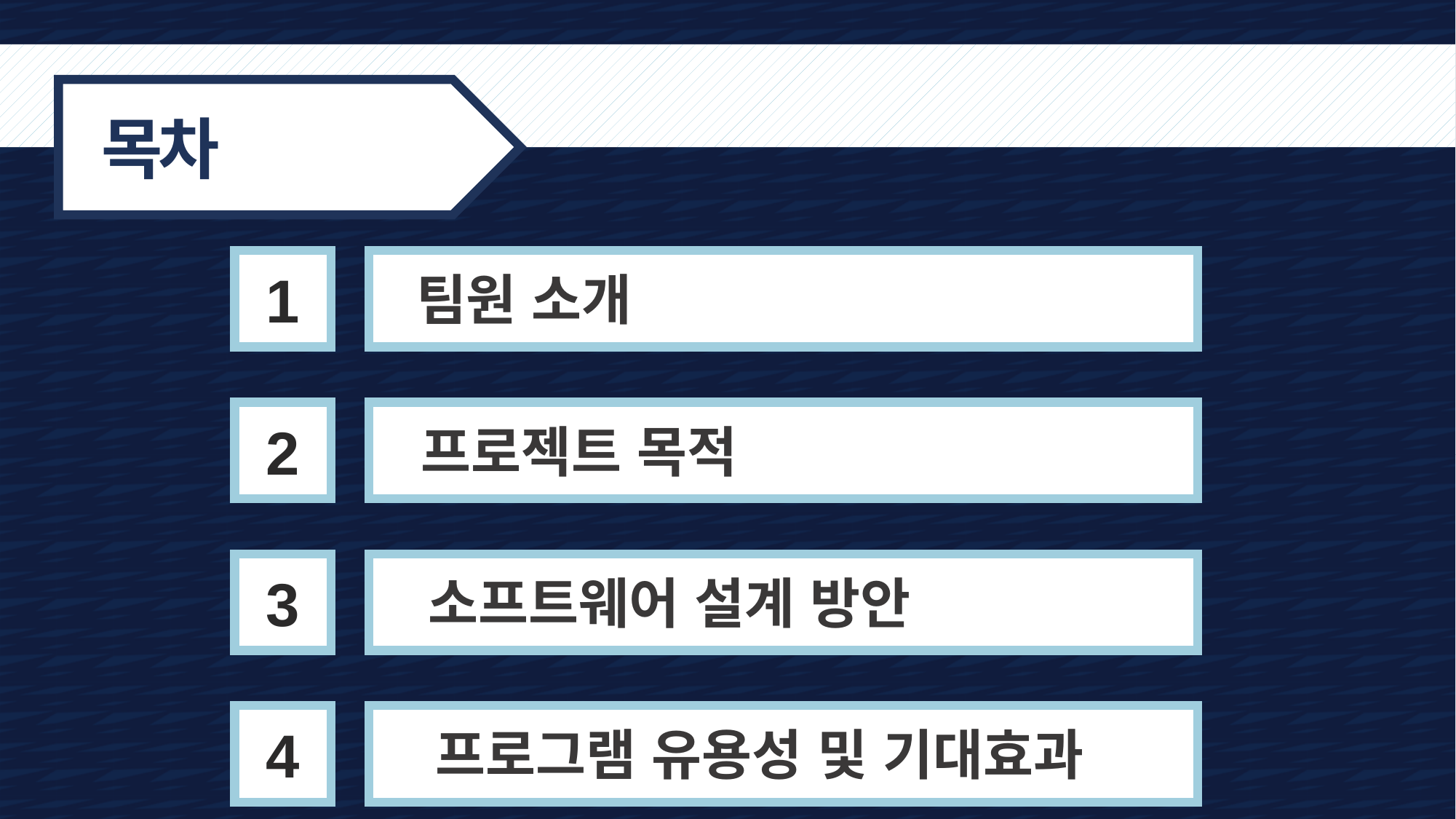

목차

1
팀원 소개

2
프로젝트 목적

3
소프트웨어 설계 방안

4
프로그램 유용성 및 기대효과